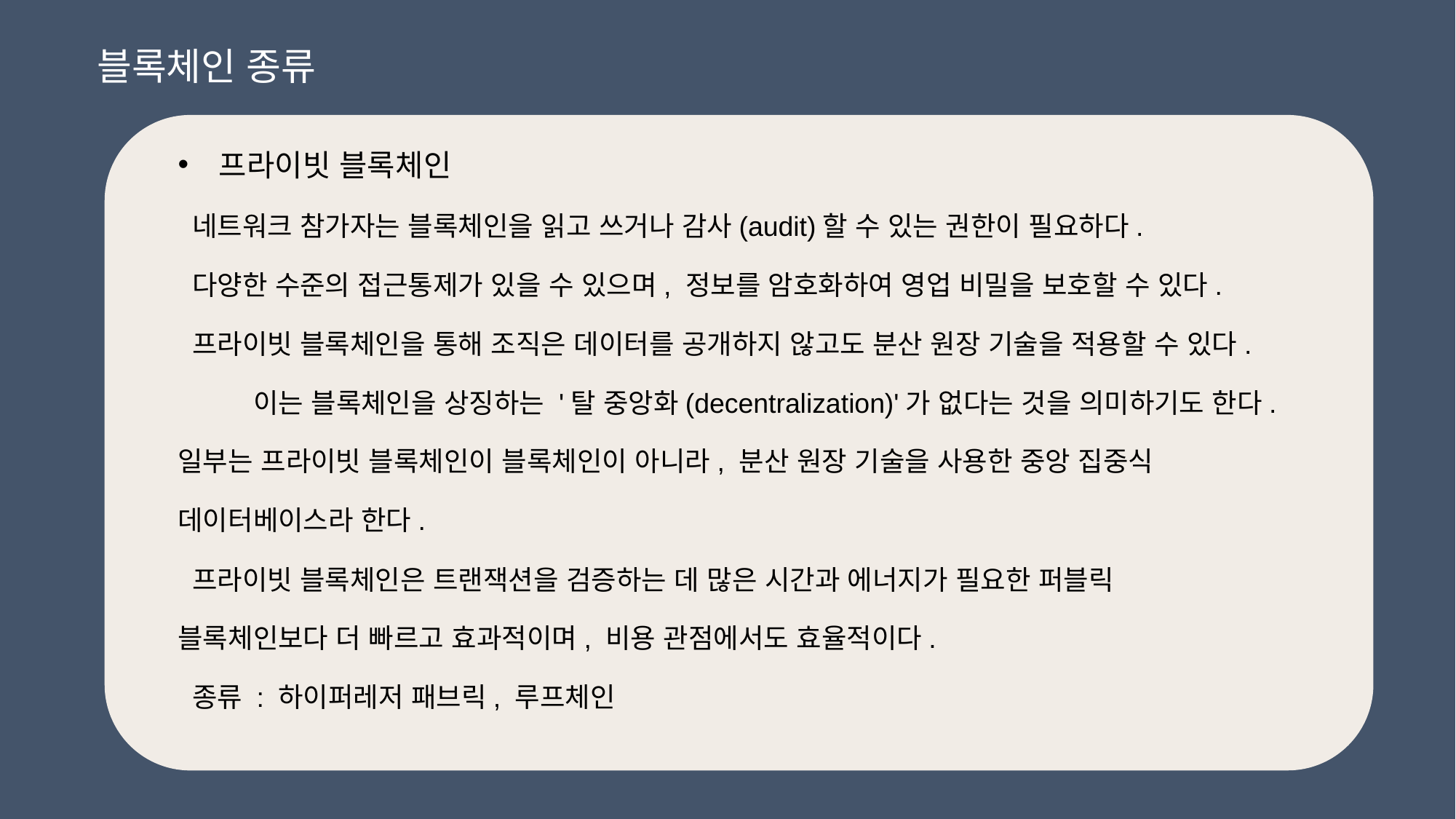

블록체인 종류

프라이빗 블록체인
 네트워크 참가자는 블록체인을 읽고 쓰거나 감사(audit)할 수 있는 권한이 필요하다.
 다양한 수준의 접근통제가 있을 수 있으며, 정보를 암호화하여 영업 비밀을 보호할 수 있다.
 프라이빗 블록체인을 통해 조직은 데이터를 공개하지 않고도 분산 원장 기술을 적용할 수 있다.           이는 블록체인을 상징하는 '탈 중앙화(decentralization)'가 없다는 것을 의미하기도 한다.
일부는 프라이빗 블록체인이 블록체인이 아니라, 분산 원장 기술을 사용한 중앙 집중식 데이터베이스라 한다.
 프라이빗 블록체인은 트랜잭션을 검증하는 데 많은 시간과 에너지가 필요한 퍼블릭 블록체인보다 더 빠르고 효과적이며, 비용 관점에서도 효율적이다.
 종류 : 하이퍼레저 패브릭, 루프체인